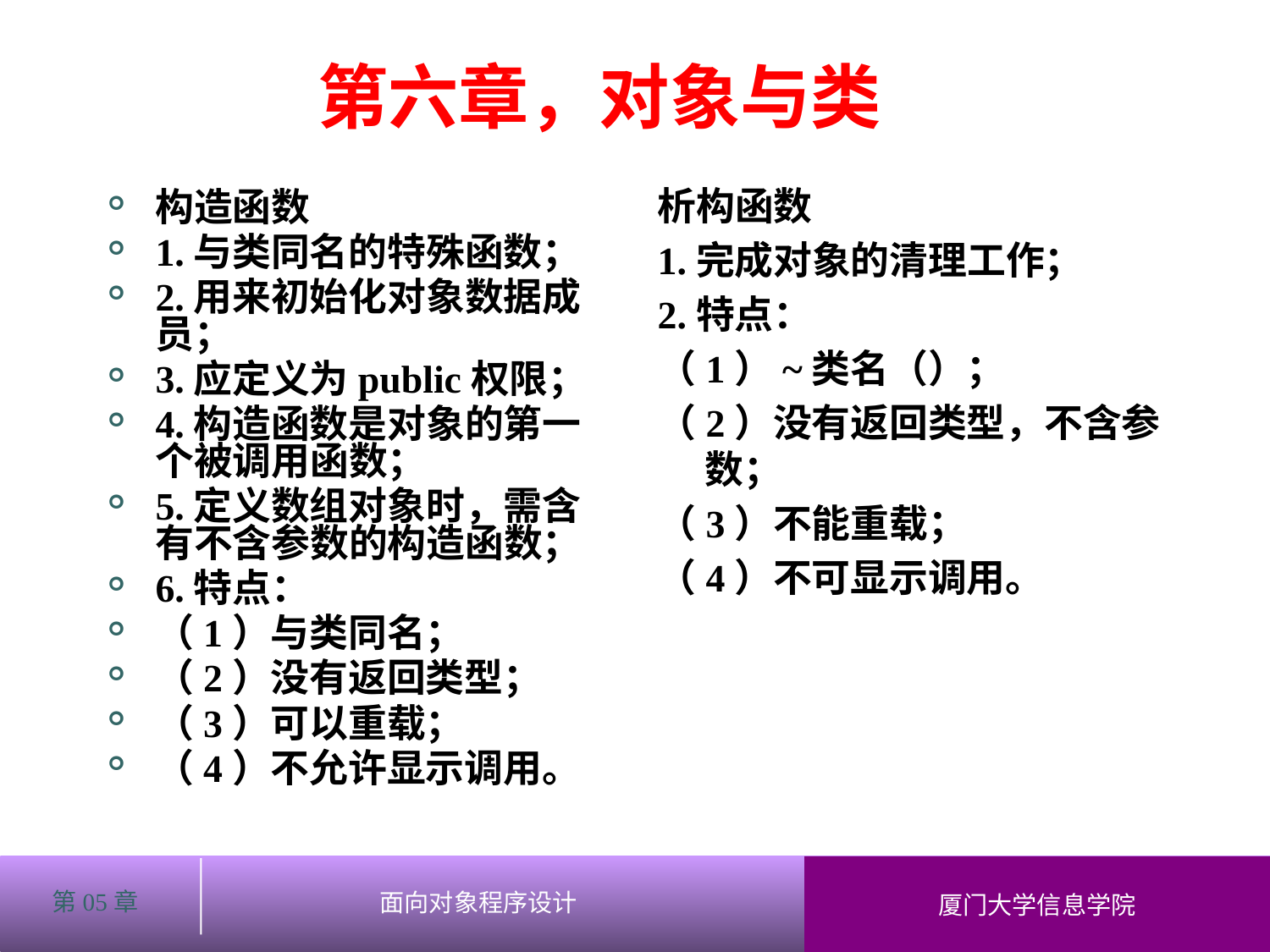

# 第六章，对象与类
析构函数
1.完成对象的清理工作；
2.特点：
（1）~类名（）；
（2）没有返回类型，不含参数；
（3）不能重载；
（4）不可显示调用。
构造函数
1.与类同名的特殊函数；
2.用来初始化对象数据成员；
3.应定义为public权限；
4.构造函数是对象的第一个被调用函数；
5.定义数组对象时，需含有不含参数的构造函数；
6.特点：
（1）与类同名；
（2）没有返回类型；
（3）可以重载；
（4）不允许显示调用。

12